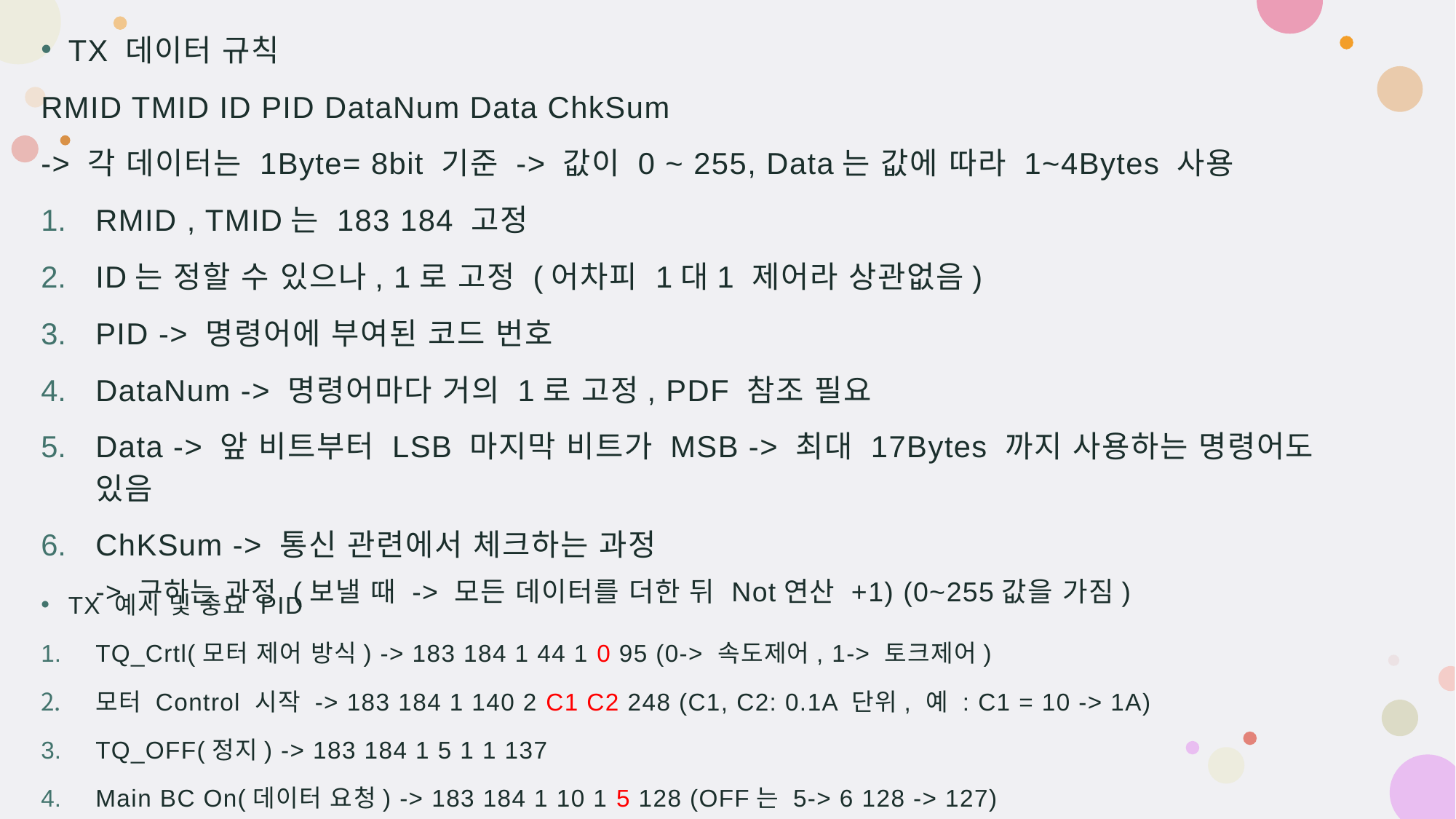

TX 데이터 규칙
RMID TMID ID PID DataNum Data ChkSum
-> 각 데이터는 1Byte= 8bit 기준 -> 값이 0 ~ 255, Data는 값에 따라 1~4Bytes 사용
RMID , TMID는 183 184 고정
ID는 정할 수 있으나, 1로 고정 (어차피 1대1 제어라 상관없음)
PID -> 명령어에 부여된 코드 번호
DataNum -> 명령어마다 거의 1로 고정, PDF 참조 필요
Data -> 앞 비트부터 LSB 마지막 비트가 MSB -> 최대 17Bytes 까지 사용하는 명령어도 있음
ChKSum -> 통신 관련에서 체크하는 과정
-> 구하는 과정 (보낼 때 -> 모든 데이터를 더한 뒤 Not연산 +1) (0~255값을 가짐)

TX 예시 및 중요 PID
TQ_Crtl(모터 제어 방식) -> 183 184 1 44 1 0 95 (0-> 속도제어, 1-> 토크제어)
모터 Control 시작 -> 183 184 1 140 2 C1 C2 248 (C1, C2: 0.1A 단위, 예 : C1 = 10 -> 1A)
TQ_OFF(정지) -> 183 184 1 5 1 1 137
Main BC On(데이터 요청) -> 183 184 1 10 1 5 128 (OFF는 5-> 6 128 -> 127)